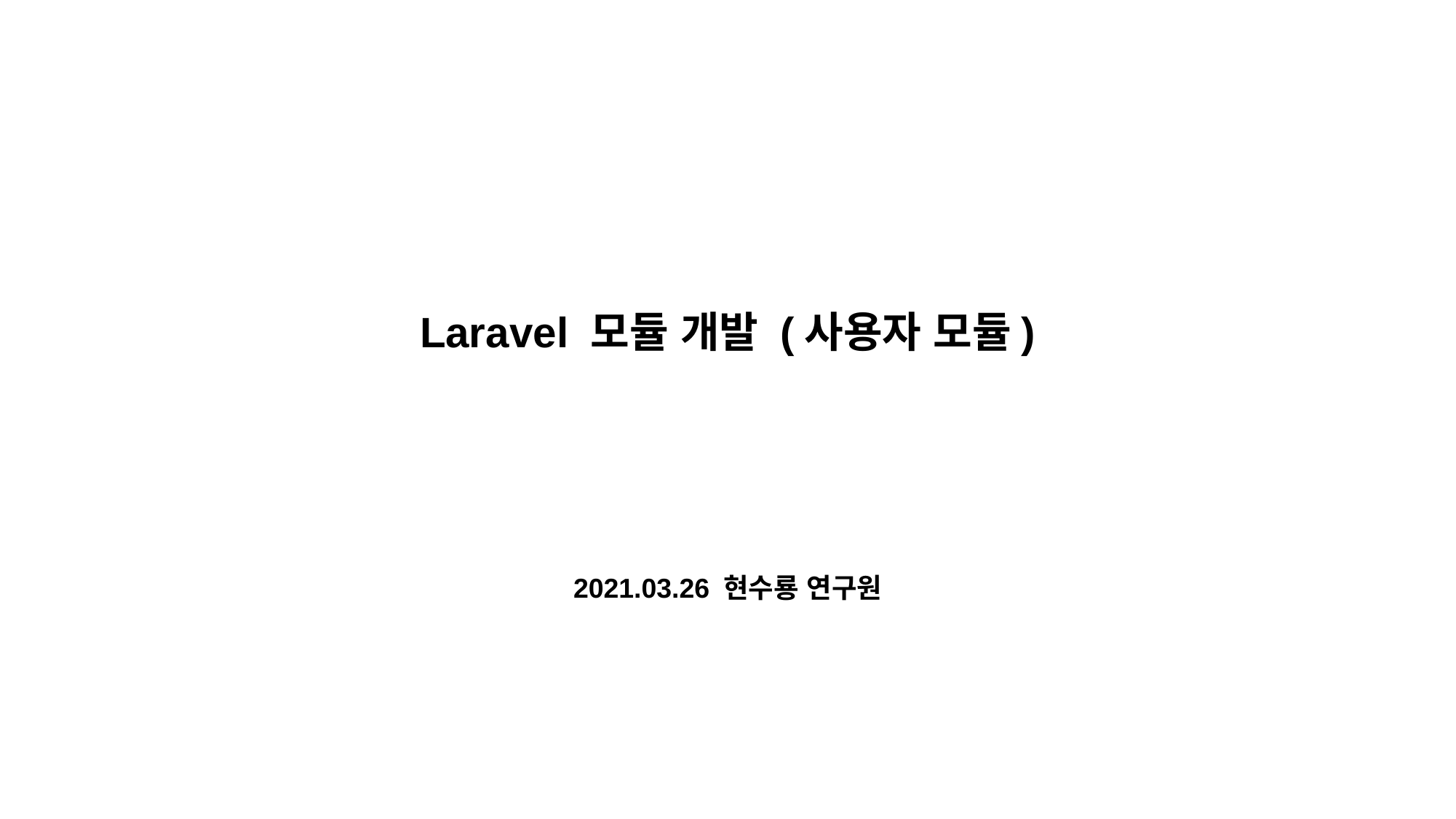

Laravel 모듈 개발 (사용자 모듈)
2021.03.26 현수룡 연구원